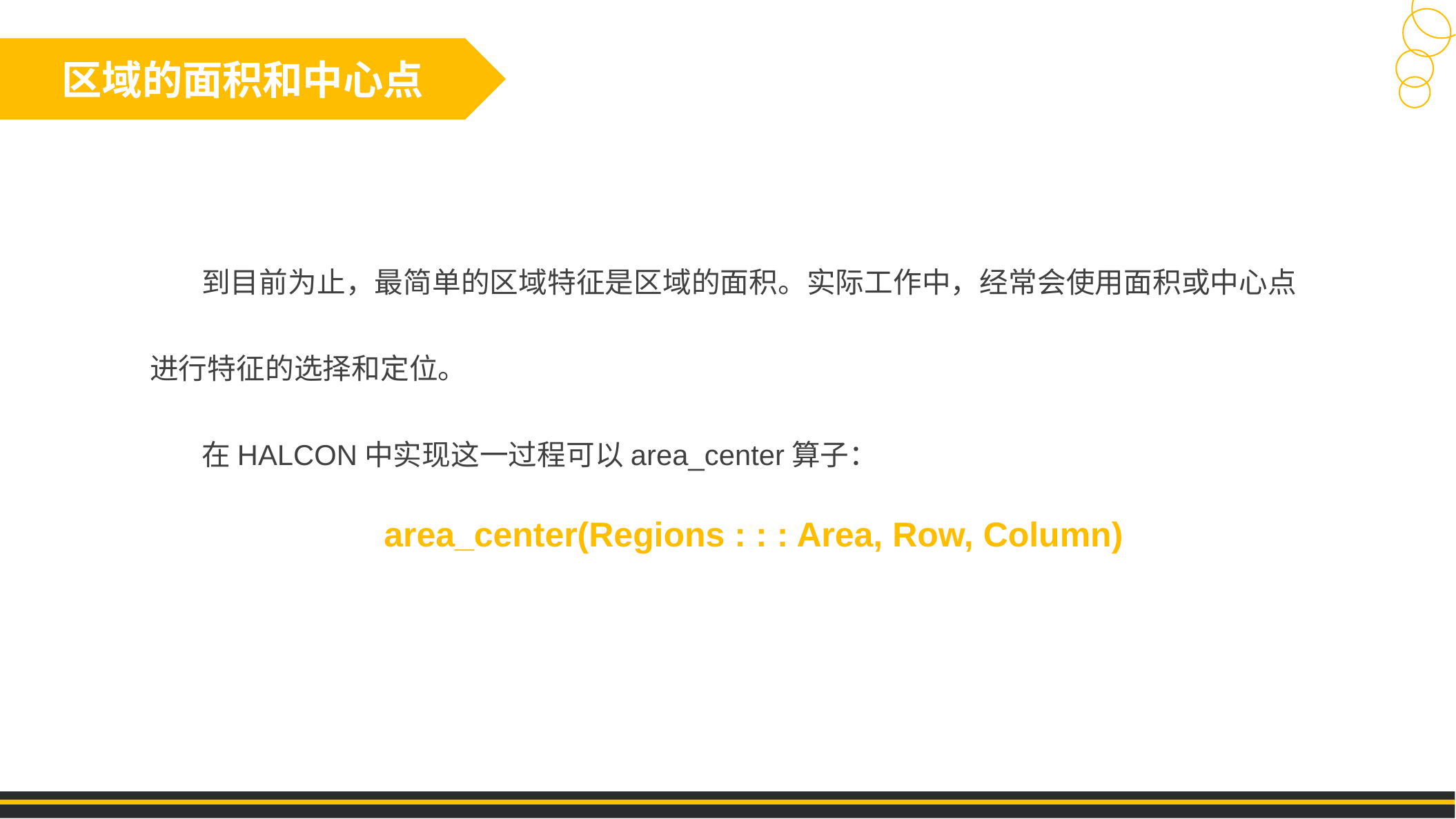

区域的面积和中心点
到目前为止，最简单的区域特征是区域的面积。实际工作中，经常会使用面积或中心点进行特征的选择和定位。
在HALCON中实现这一过程可以area_center算子：
area_center(Regions : : : Area, Row, Column)